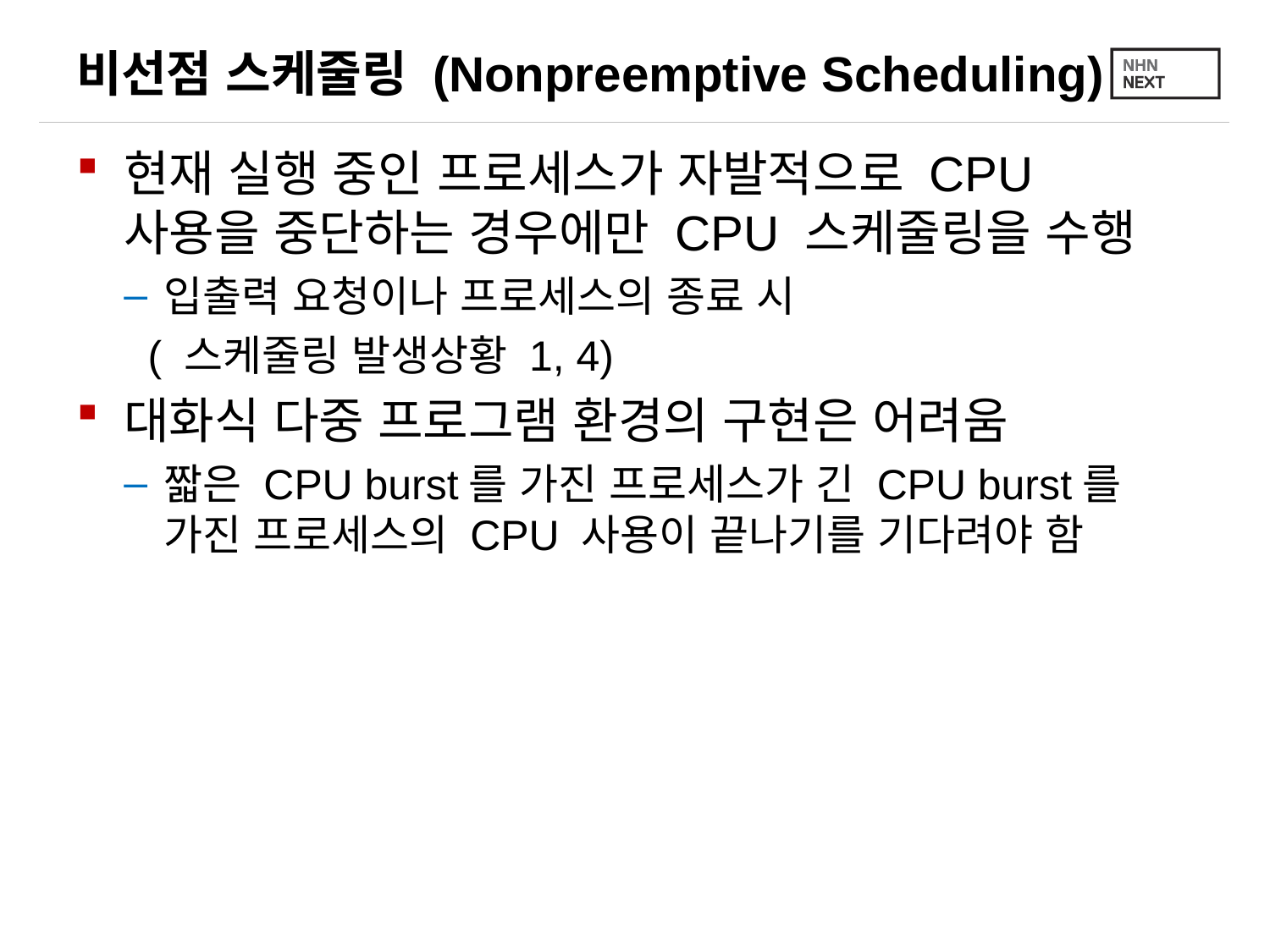

# 비선점 스케줄링 (Nonpreemptive Scheduling)
현재 실행 중인 프로세스가 자발적으로 CPU 사용을 중단하는 경우에만 CPU 스케줄링을 수행
입출력 요청이나 프로세스의 종료 시
  ( 스케줄링 발생상황 1, 4)
대화식 다중 프로그램 환경의 구현은 어려움
짧은 CPU burst를 가진 프로세스가 긴 CPU burst를 가진 프로세스의 CPU 사용이 끝나기를 기다려야 함